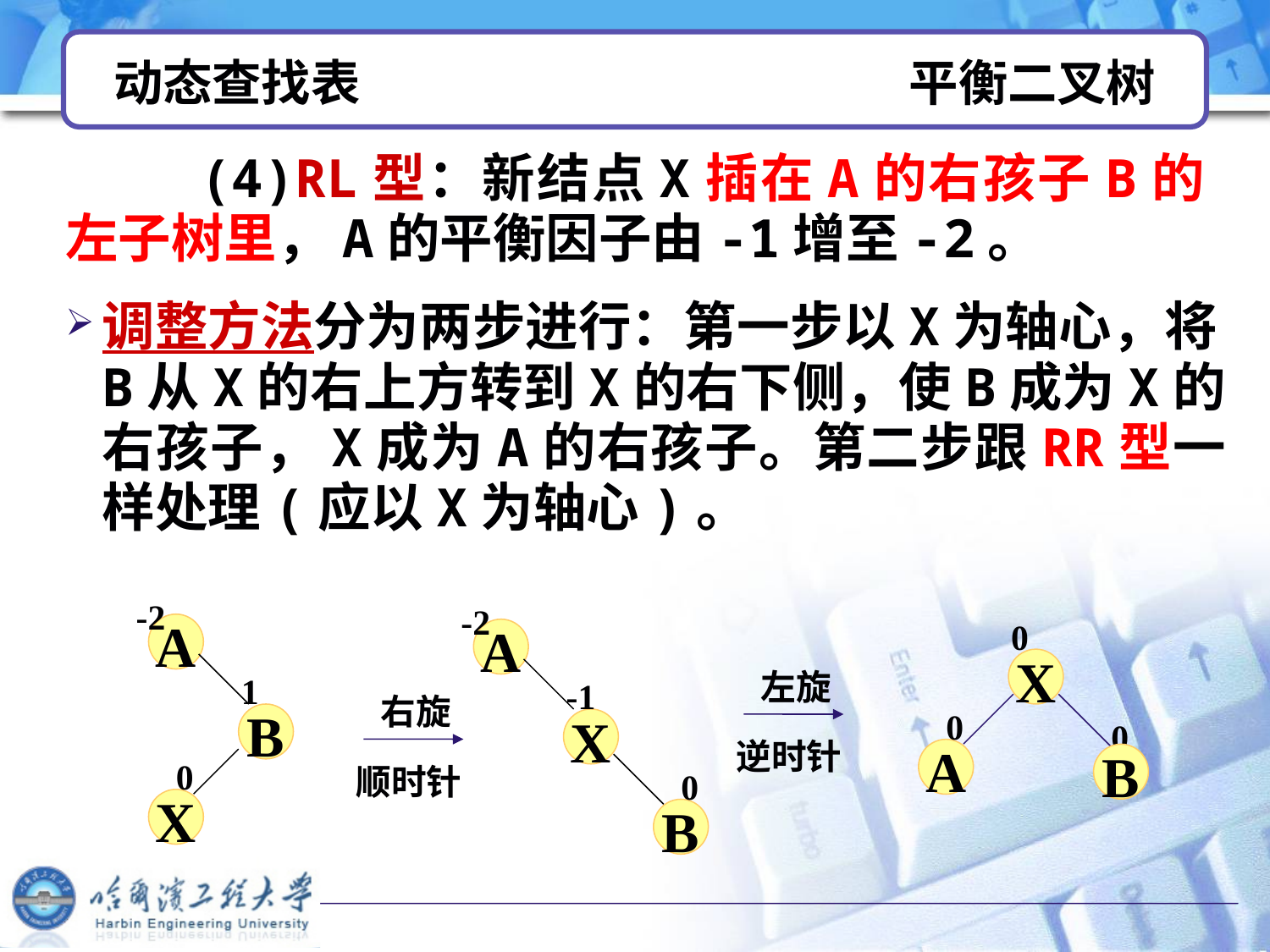

# 动态查找表                                                 平衡二叉树
    (4)RL型：新结点X插在A的右孩子B的左子树里，A的平衡因子由-1增至-2。
调整方法分为两步进行：第一步以X为轴心，将B从X的右上方转到X的右下侧，使B成为X的右孩子，X成为A的右孩子。第二步跟RR型一样处理(应以X为轴心)。
-2
A

1
B
0
X

-2
A

-1
X

0
B
0
X
0

0
A
B
左旋

逆时针
右旋

顺时针